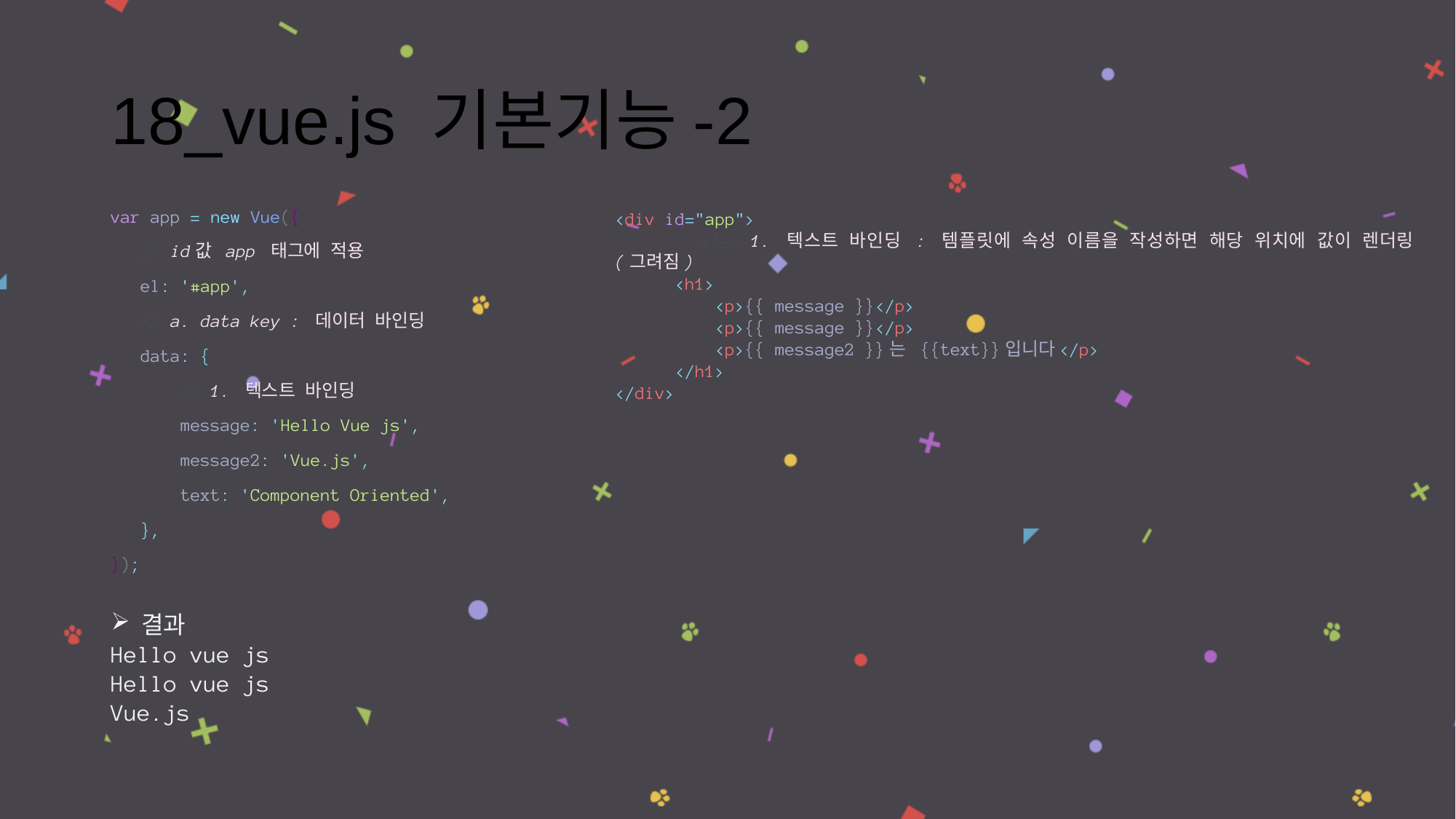

# 18_vue.js 기본기능-2
<div id="app">
        <!-- 1. 텍스트 바인딩 : 템플릿에 속성 이름을 작성하면 해당 위치에 값이 렌더링(그려짐)
      <h1>
          <p>{{ message }}</p>
          <p>{{ message }}</p>
          <p>{{ message2 }}는 {{text}}입니다</p>
      </h1>
</div>

var app = new Vue({
   // id값 app 태그에 적용
   el: '#app',
   // a. data key : 데이터 바인딩
   data: {
       // 1. 텍스트 바인딩
       message: 'Hello Vue js',
       message2: 'Vue.js',
       text: 'Component Oriented',
   },
});

결과
Hello vue js
Hello vue js
Vue.js